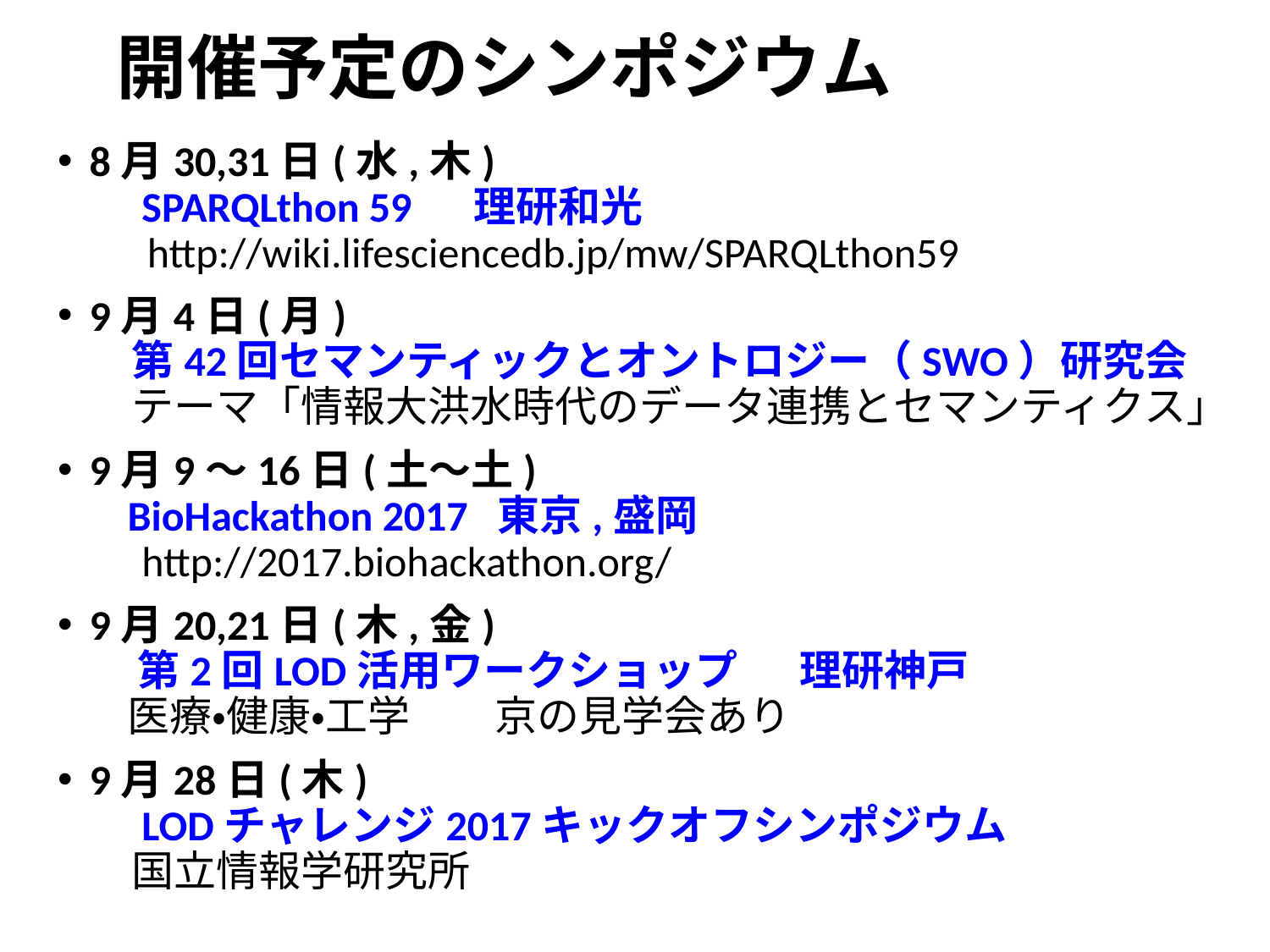

# 開催予定のシンポジウム
8月30,31日(水,木)
　SPARQLthon 59 　理研和光
     http://wiki.lifesciencedb.jp/mw/SPARQLthon59
9月4日(月)
　第42回セマンティックとオントロジー（SWO）研究会
　テーマ「情報大洪水時代のデータ連携とセマンティクス」
9月9～16日(土～土)
    BioHackathon 2017  東京,盛岡
　http://2017.biohackathon.org/
9月20,21日(木,金)
    第2回LOD活用ワークショップ  　理研神戸
    医療・健康・工学　　京の見学会あり
9月28日(木)
　LODチャレンジ2017キックオフシンポジウム
　国立情報学研究所